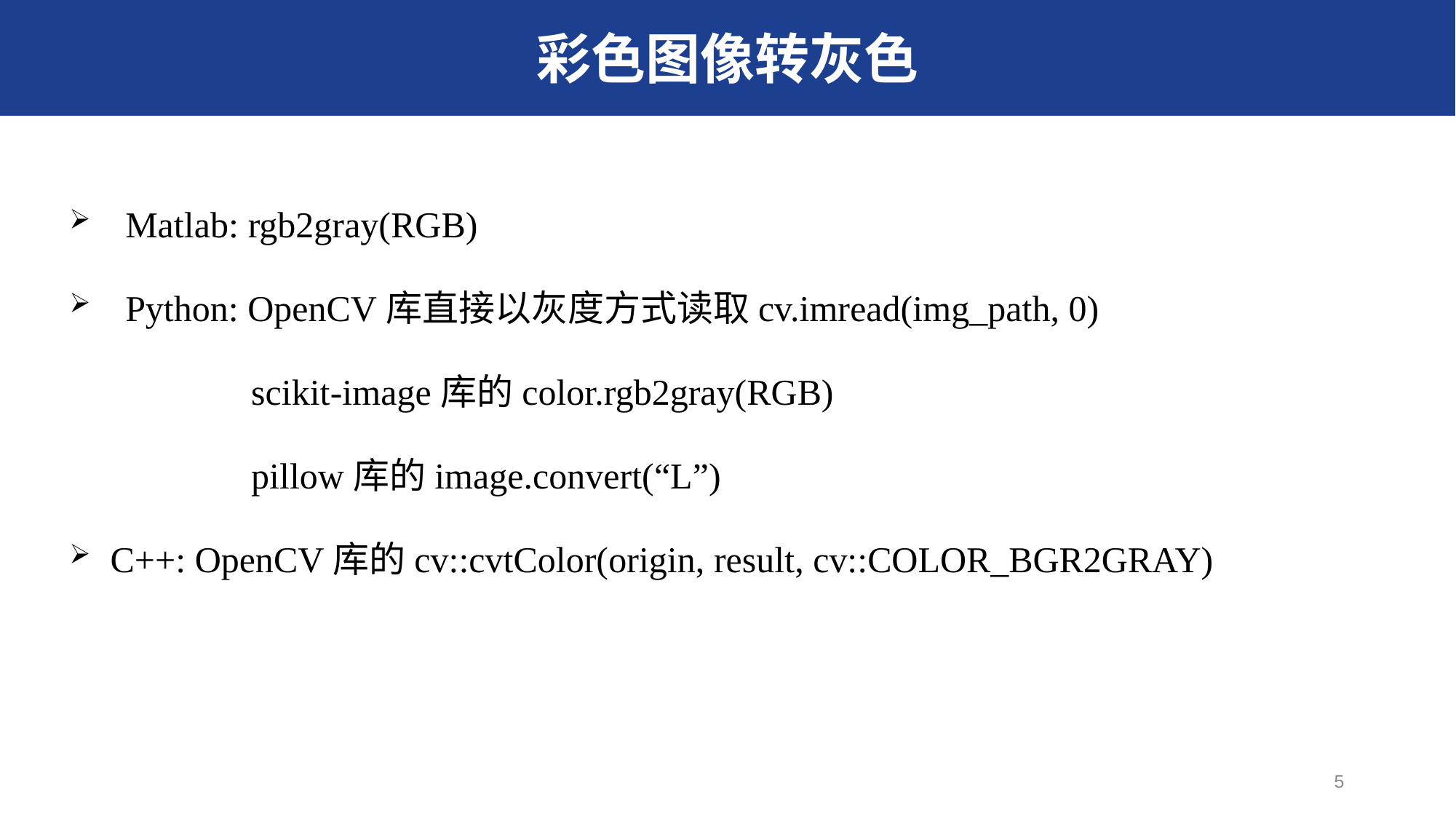

彩色图像转灰色
Matlab: rgb2gray(RGB)
Python: OpenCV库直接以灰度方式读取cv.imread(img_path, 0)
                    scikit-image库的color.rgb2gray(RGB)
                    pillow库的image.convert(“L”)
C++: OpenCV库的cv::cvtColor(origin, result, cv::COLOR_BGR2GRAY)

5